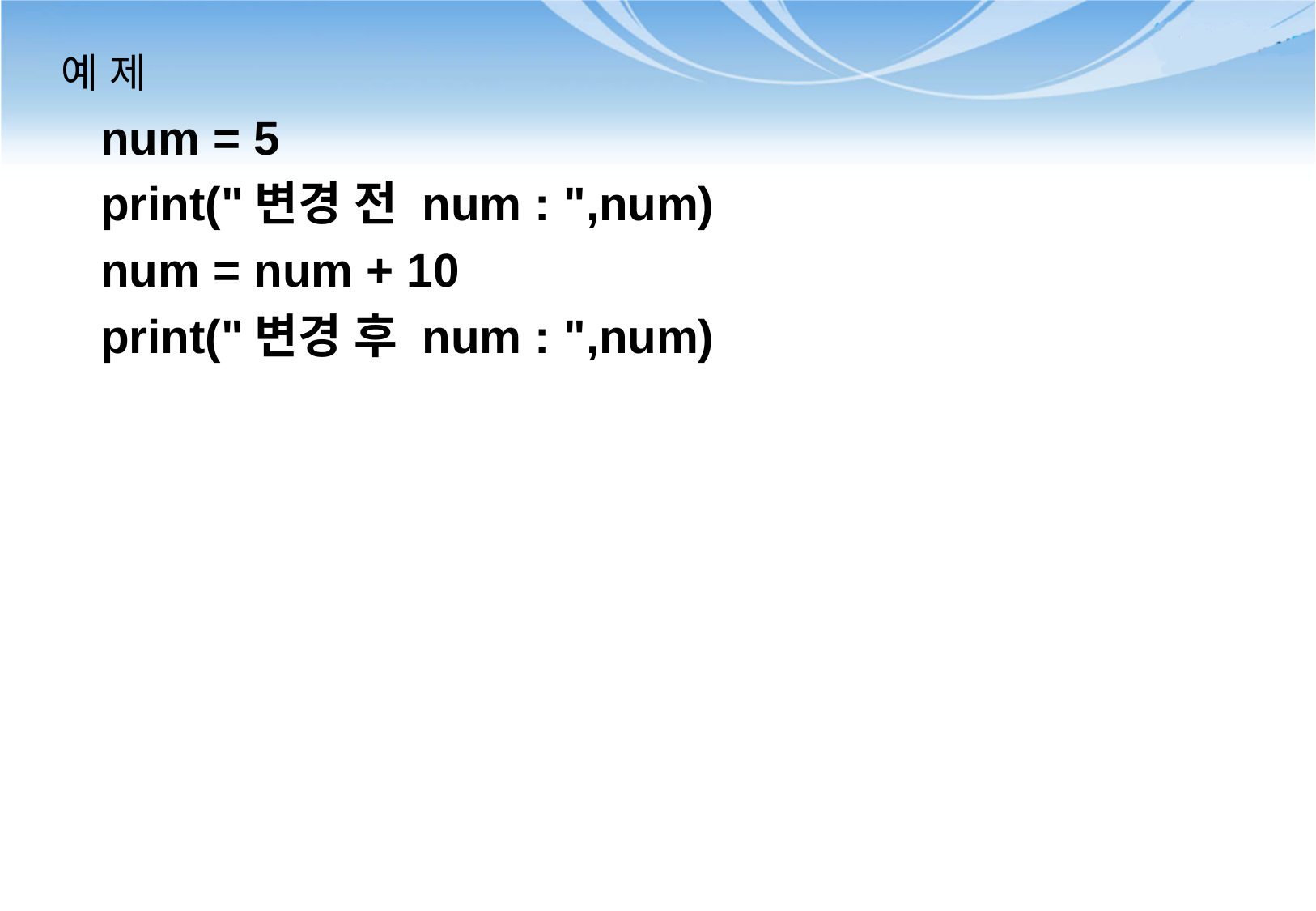

# 예 제
num = 5
print("변경 전 num : ",num)
num = num + 10
print("변경 후 num : ",num)